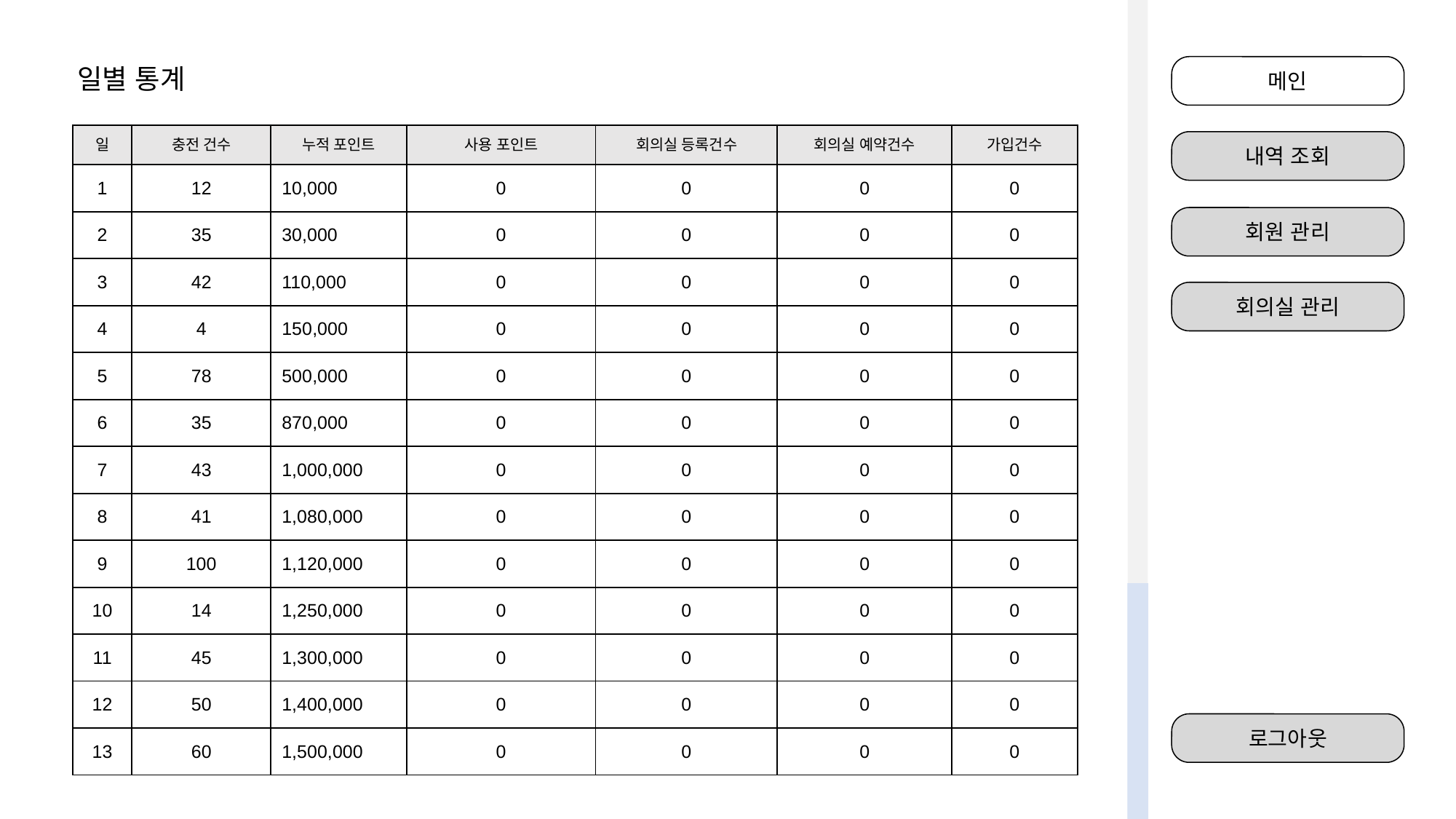

관리자 메인 – 일별통계

일별 통계
메인
| 일 | 충전 건수 | 누적 포인트 | 사용 포인트 | 회의실 등록건수 | 회의실 예약건수 | 가입건수 |
| --- | --- | --- | --- | --- | --- | --- |
| 1 | 12 | 10,000 | 0 | 0 | 0 | 0 |
| 2 | 35 | 30,000 | 0 | 0 | 0 | 0 |
| 3 | 42 | 110,000 | 0 | 0 | 0 | 0 |
| 4 | 4 | 150,000 | 0 | 0 | 0 | 0 |
| 5 | 78 | 500,000 | 0 | 0 | 0 | 0 |
| 6 | 35 | 870,000 | 0 | 0 | 0 | 0 |
| 7 | 43 | 1,000,000 | 0 | 0 | 0 | 0 |
| 8 | 41 | 1,080,000 | 0 | 0 | 0 | 0 |
| 9 | 100 | 1,120,000 | 0 | 0 | 0 | 0 |
| 10 | 14 | 1,250,000 | 0 | 0 | 0 | 0 |
| 11 | 45 | 1,300,000 | 0 | 0 | 0 | 0 |
| 12 | 50 | 1,400,000 | 0 | 0 | 0 | 0 |
| 13 | 60 | 1,500,000 | 0 | 0 | 0 | 0 |
내역 조회
회원 관리
회의실 관리
로그아웃